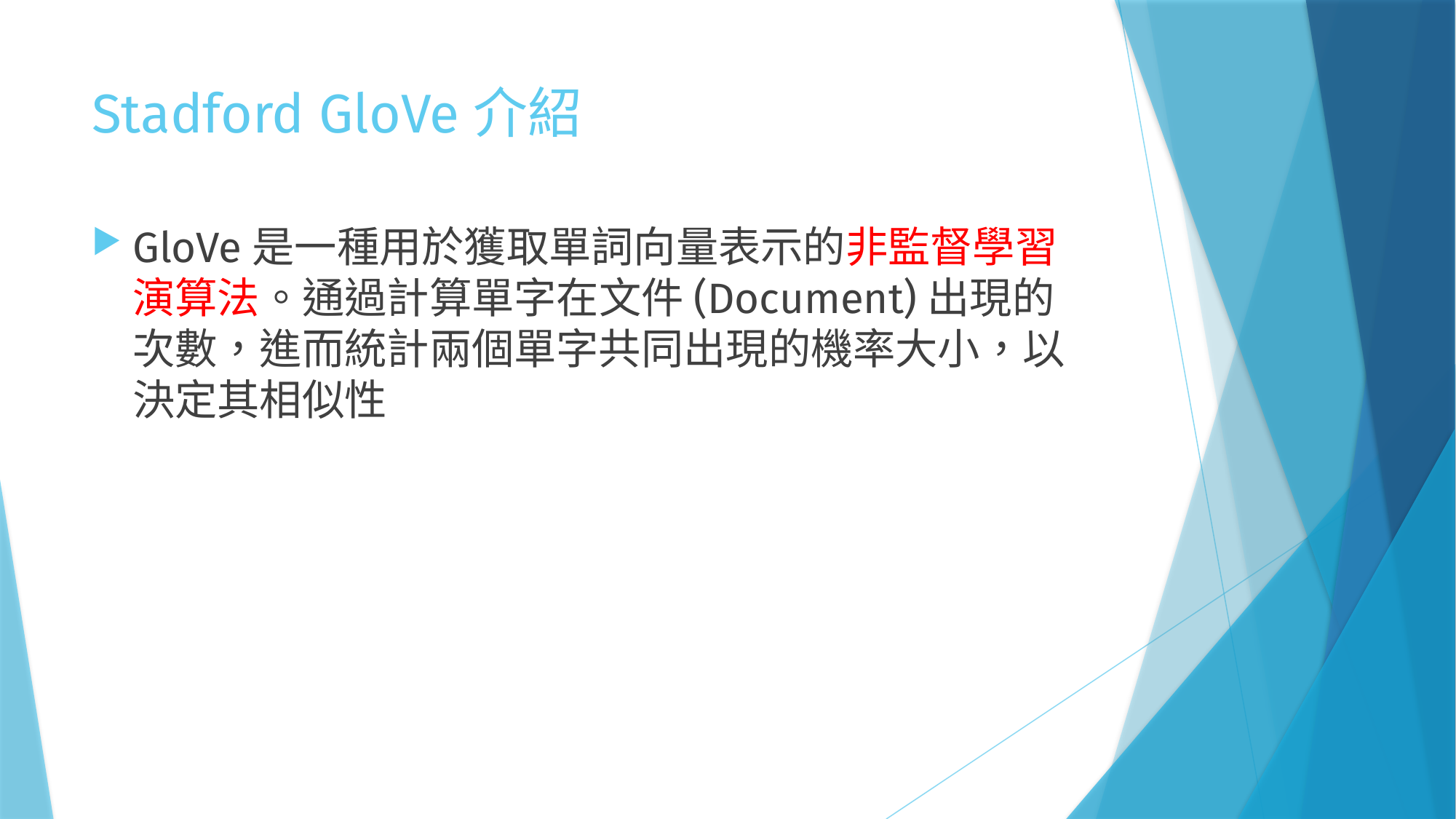

# Stadford GloVe介紹
GloVe是一種用於獲取單詞向量表示的非監督學習演算法。通過計算單字在文件(Document)出現的次數，進而統計兩個單字共同出現的機率大小，以決定其相似性